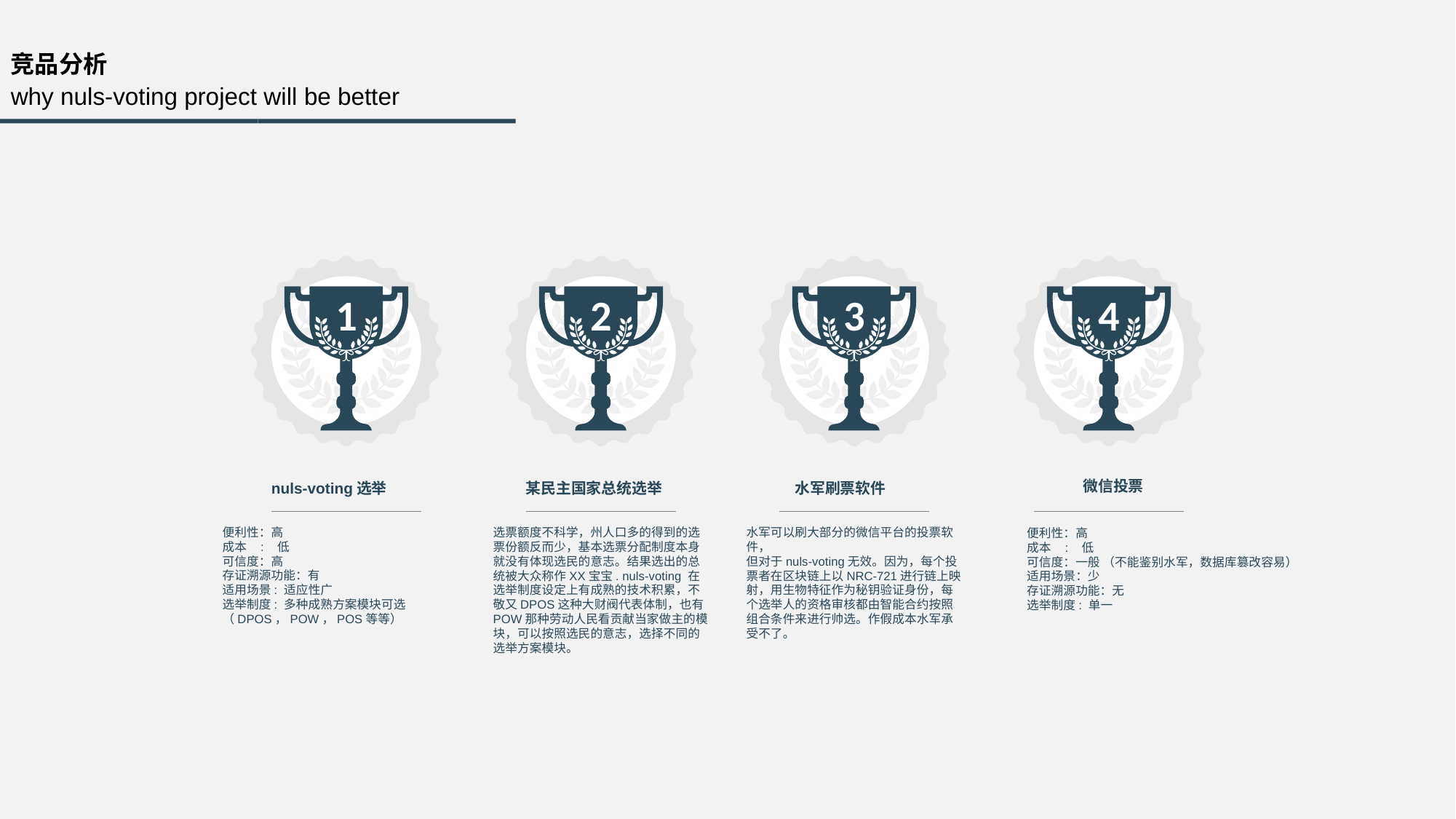

竞品分析
why nuls-voting project will be better

1
2
3
4
微信投票
nuls-voting选举
某民主国家总统选举
水军刷票软件
便利性：高
成本    :   低
可信度：高
存证溯源功能：有
适用场景: 适应性广
选举制度: 多种成熟方案模块可选（DPOS，POW，POS等等）
选票额度不科学，州人口多的得到的选票份额反而少，基本选票分配制度本身就没有体现选民的意志。结果选出的总统被大众称作XX宝宝. nuls-voting 在选举制度设定上有成熟的技术积累，不敬又DPOS这种大财阀代表体制，也有POW那种劳动人民看贡献当家做主的模块，可以按照选民的意志，选择不同的选举方案模块。
水军可以刷大部分的微信平台的投票软件，
但对于nuls-voting无效。因为，每个投票者在区块链上以NRC-721进行链上映射，用生物特征作为秘钥验证身份，每个选举人的资格审核都由智能合约按照组合条件来进行帅选。作假成本水军承受不了。
便利性：高
成本    :   低
可信度：一般 （不能鉴别水军，数据库篡改容易）
适用场景：少
存证溯源功能：无
选举制度: 单一